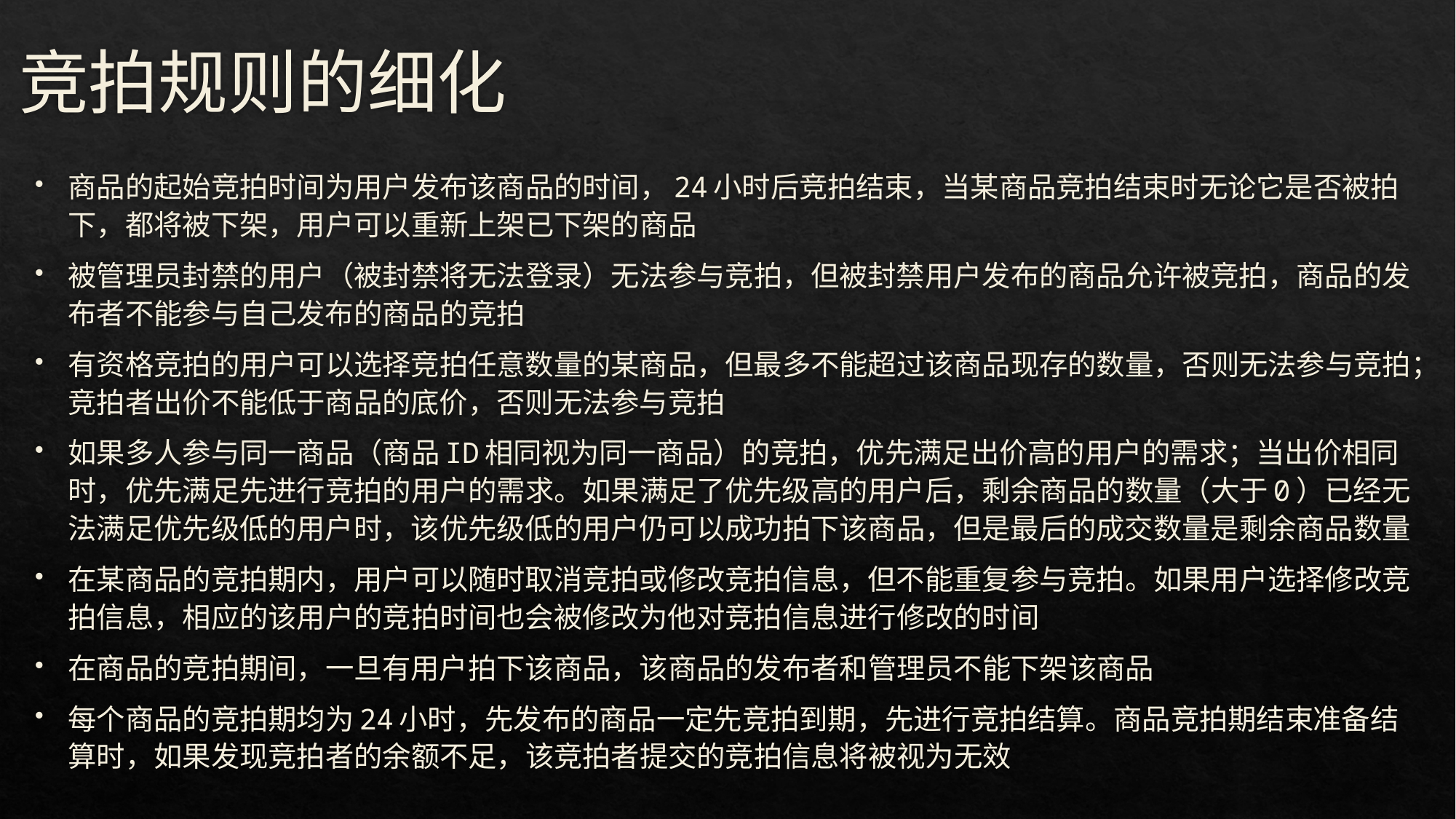

# 竞拍规则的细化
商品的起始竞拍时间为用户发布该商品的时间，24小时后竞拍结束，当某商品竞拍结束时无论它是否被拍下，都将被下架，用户可以重新上架已下架的商品
被管理员封禁的用户（被封禁将无法登录）无法参与竞拍，但被封禁用户发布的商品允许被竞拍，商品的发布者不能参与自己发布的商品的竞拍
有资格竞拍的用户可以选择竞拍任意数量的某商品，但最多不能超过该商品现存的数量，否则无法参与竞拍；竞拍者出价不能低于商品的底价，否则无法参与竞拍
如果多人参与同一商品（商品ID相同视为同一商品）的竞拍，优先满足出价高的用户的需求；当出价相同时，优先满足先进行竞拍的用户的需求。如果满足了优先级高的用户后，剩余商品的数量（大于0）已经无法满足优先级低的用户时，该优先级低的用户仍可以成功拍下该商品，但是最后的成交数量是剩余商品数量
在某商品的竞拍期内，用户可以随时取消竞拍或修改竞拍信息，但不能重复参与竞拍。如果用户选择修改竞拍信息，相应的该用户的竞拍时间也会被修改为他对竞拍信息进行修改的时间
在商品的竞拍期间，一旦有用户拍下该商品，该商品的发布者和管理员不能下架该商品
每个商品的竞拍期均为24小时，先发布的商品一定先竞拍到期，先进行竞拍结算。商品竞拍期结束准备结算时，如果发现竞拍者的余额不足，该竞拍者提交的竞拍信息将被视为无效